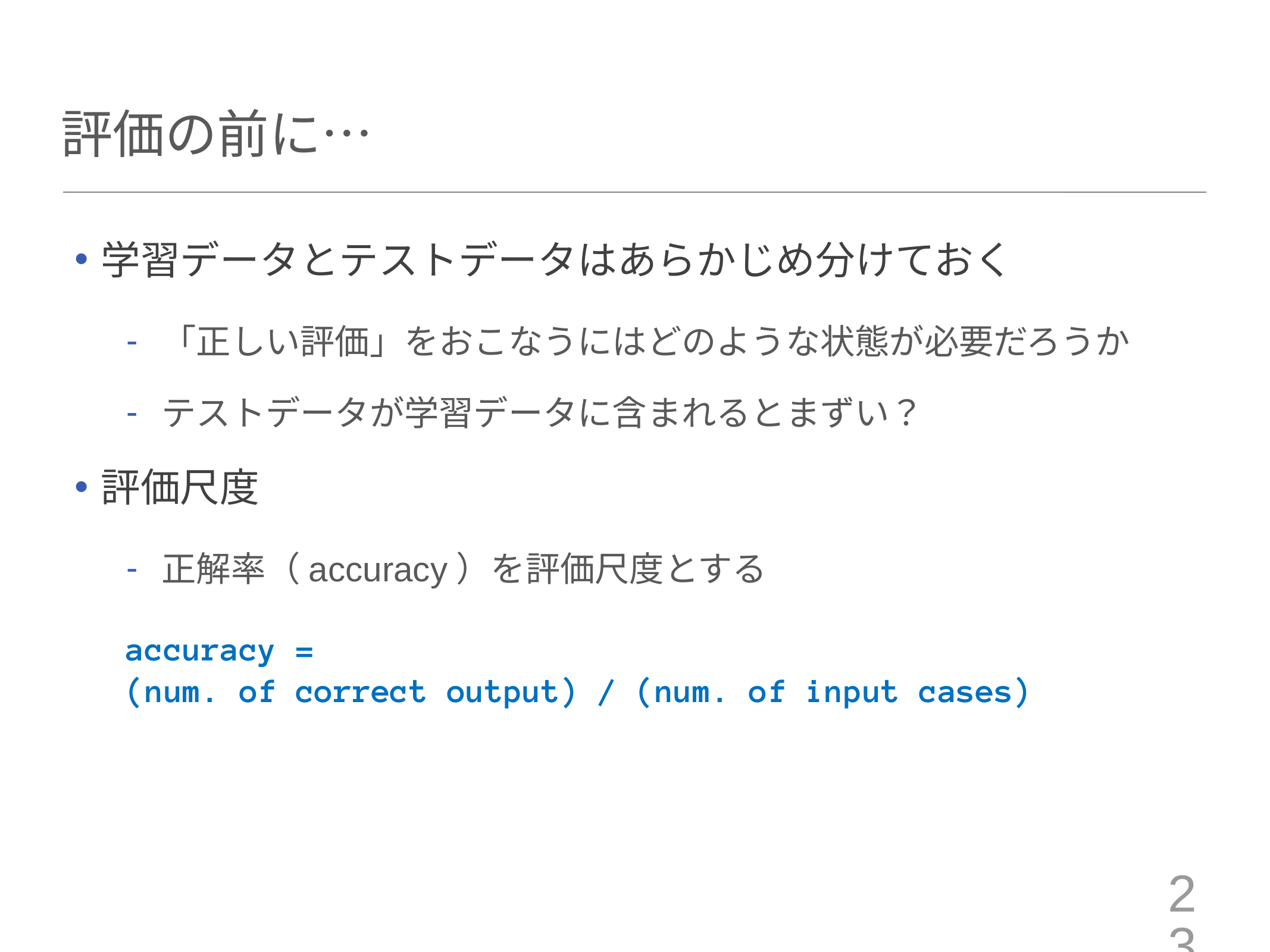

# 評価の前に…
学習データとテストデータはあらかじめ分けておく
「正しい評価」をおこなうにはどのような状態が必要だろうか
テストデータが学習データに含まれるとまずい？
評価尺度
正解率（accuracy）を評価尺度とする
accuracy =
(num. of correct output) / (num. of input cases)

23